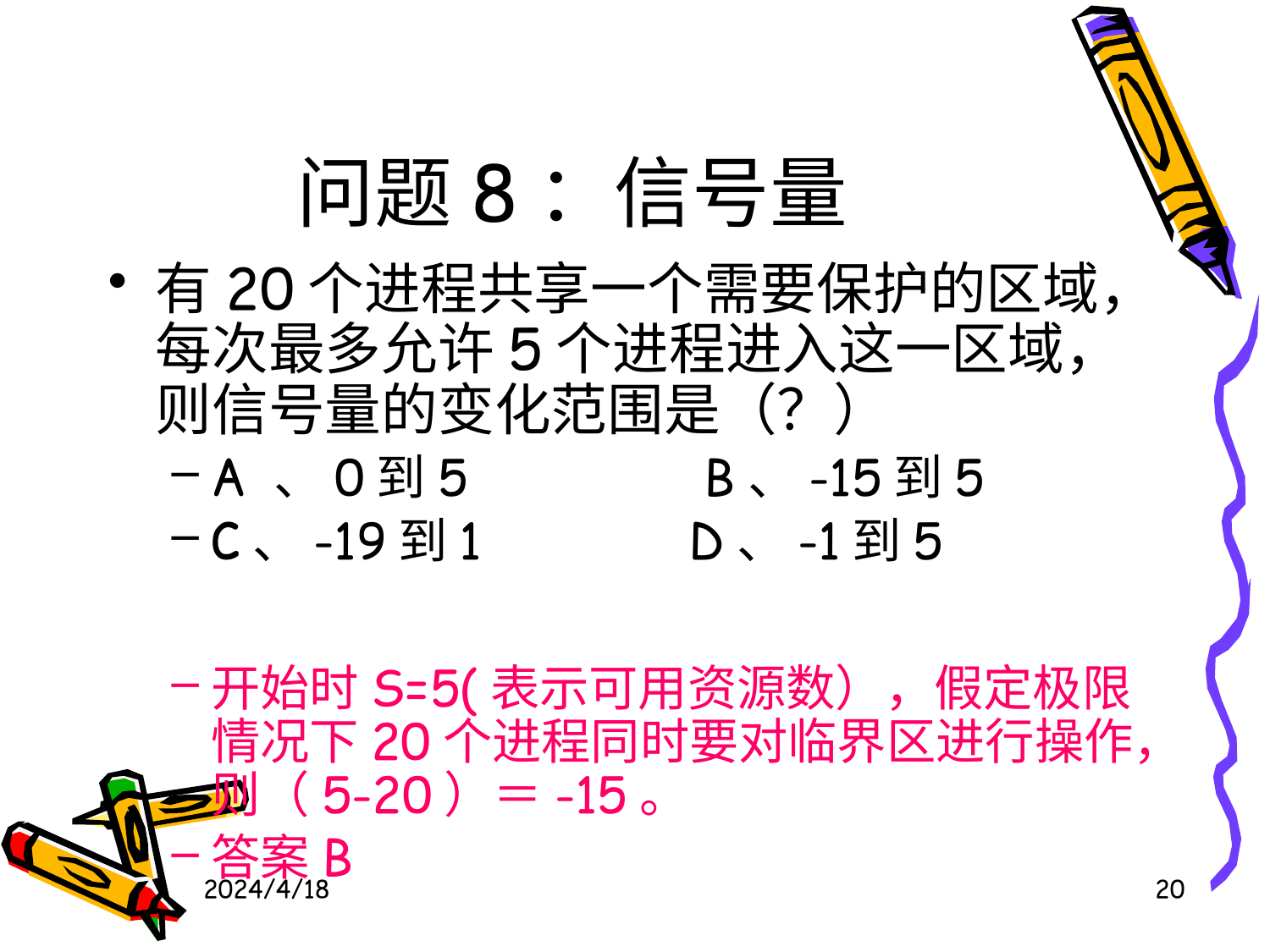

# 问题8：信号量
有20个进程共享一个需要保护的区域，每次最多允许5个进程进入这一区域，则信号量的变化范围是（？）
A 、0到5                B、-15到5
C、-19到1              D、-1到5

开始时S=5(表示可用资源数），假定极限情况下20个进程同时要对临界区进行操作，则（5-20）＝-15。
答案B
2024/4/18
20